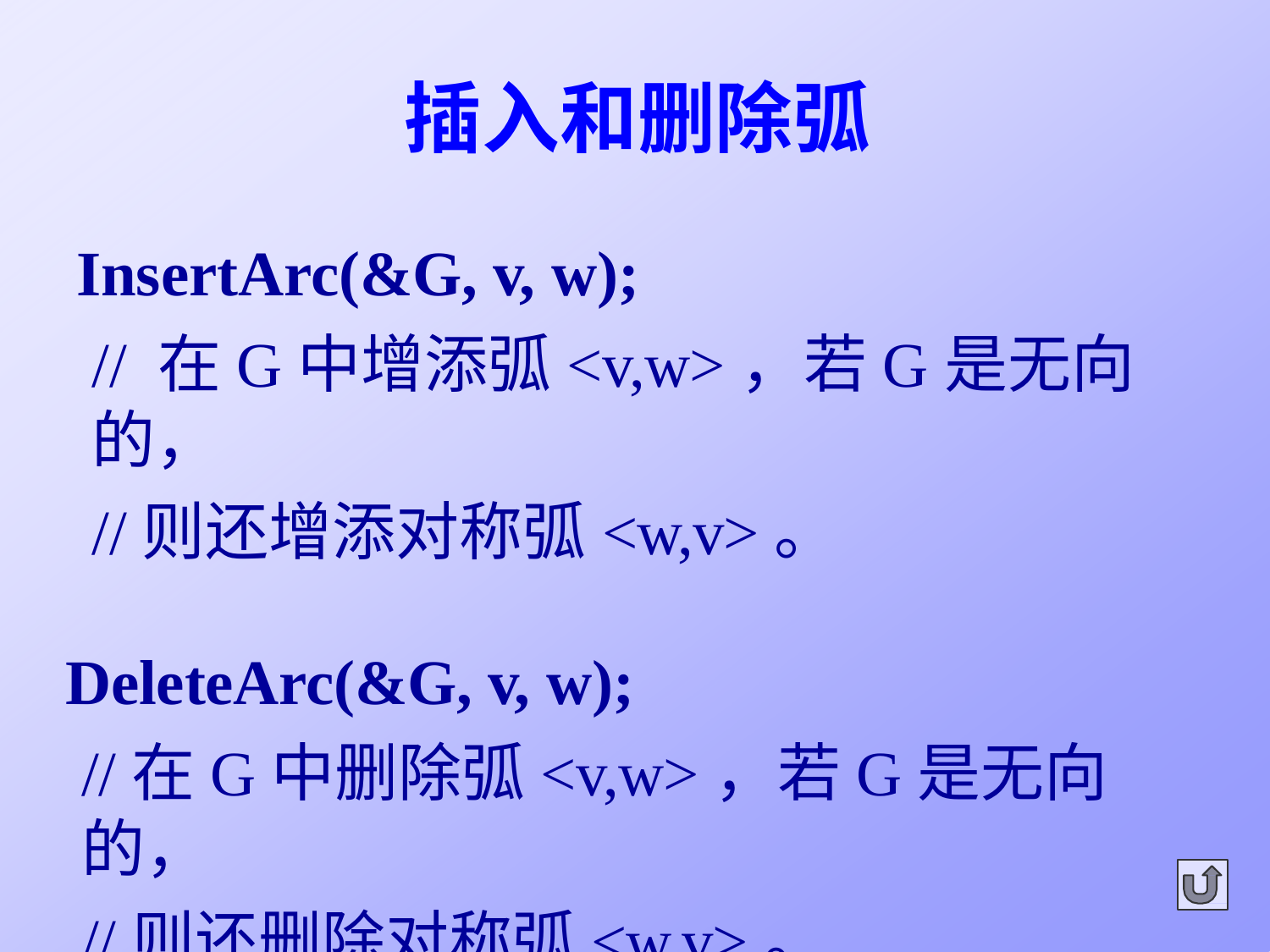

# 插入和删除弧
InsertArc(&G, v, w);
// 在G中增添弧<v,w>，若G是无向的，
//则还增添对称弧<w,v>。

DeleteArc(&G, v, w);
//在G中删除弧<v,w>，若G是无向的，
//则还删除对称弧<w,v>。